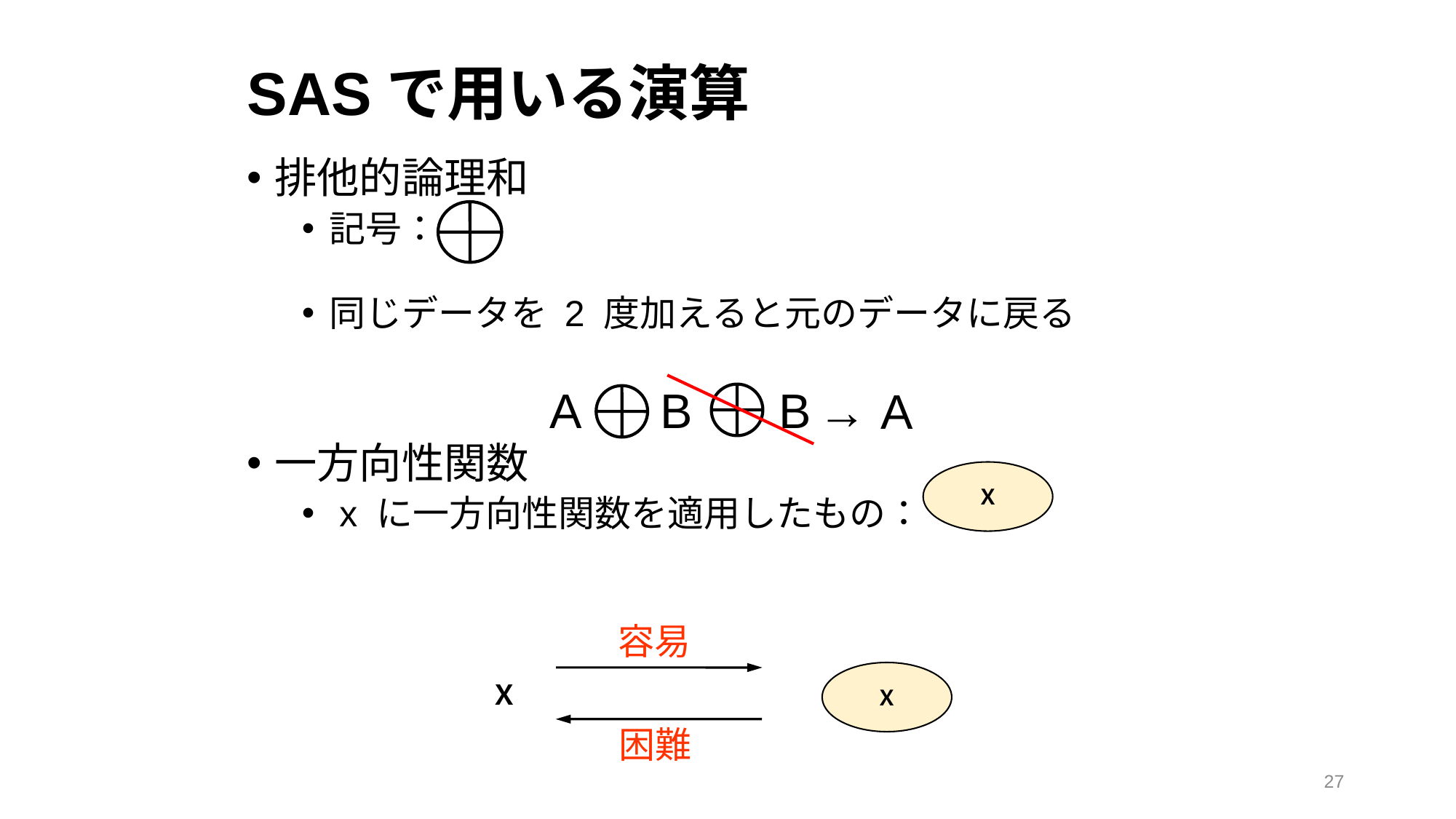

# SASで用いる演算
排他的論理和
記号：

同じデータを 2 度加えると元のデータに戻る

一方向性関数
 x に一方向性関数を適用したもの：

A      B
B

   → A

Ｘ
容易
Ｘ

Ｘ
困難

27